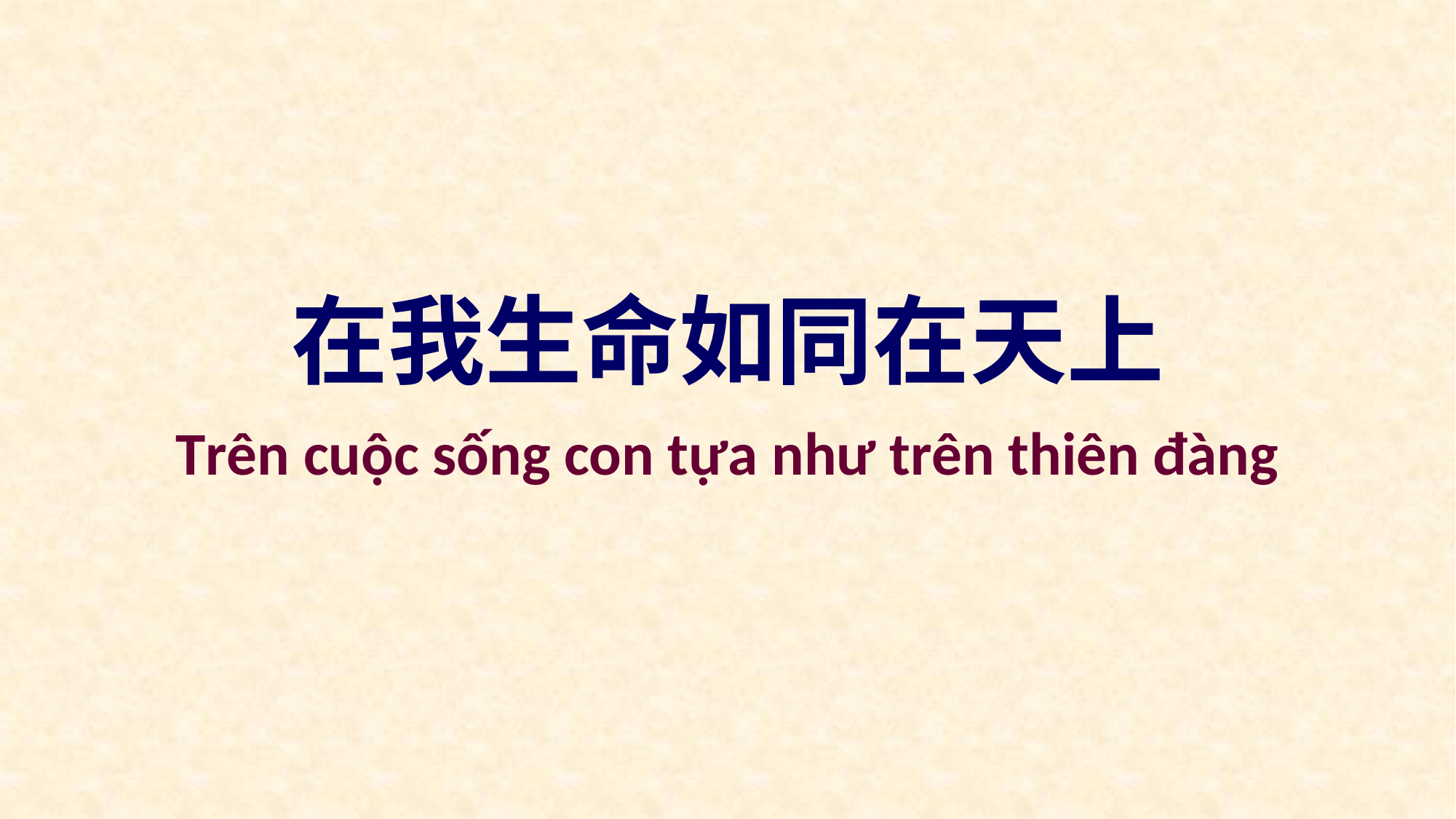

在我生命如同在天上
Trên cuộc sống con tựa như trên thiên đàng